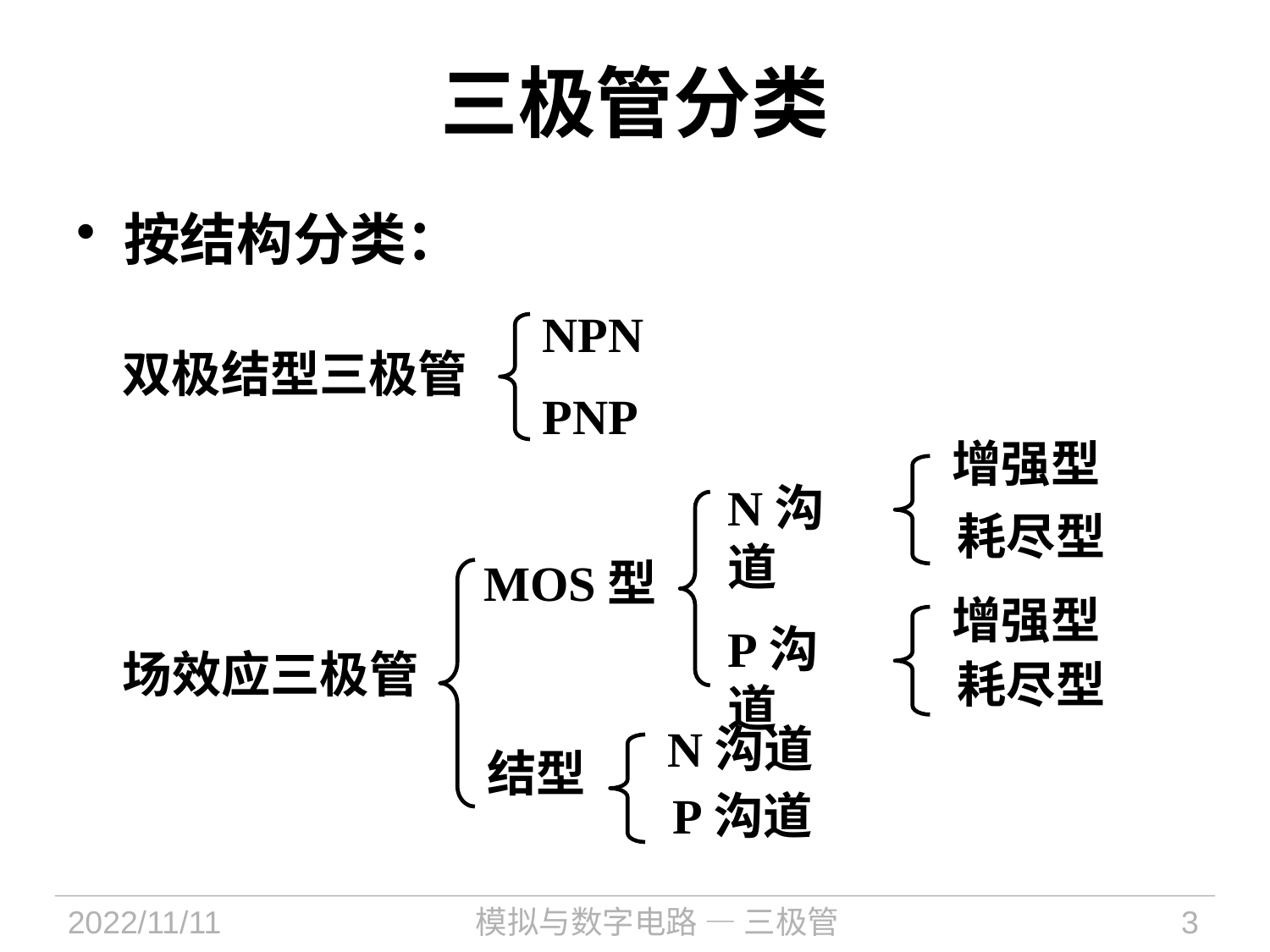

# 三极管分类
按结构分类：
NPN

双极结型三极管
PNP
增强型

N沟道

耗尽型
MOS型

增强型

P沟道
场效应三极管
耗尽型
N沟道

结型
P沟道
2022/11/11
模拟与数字电路 — 三极管
3